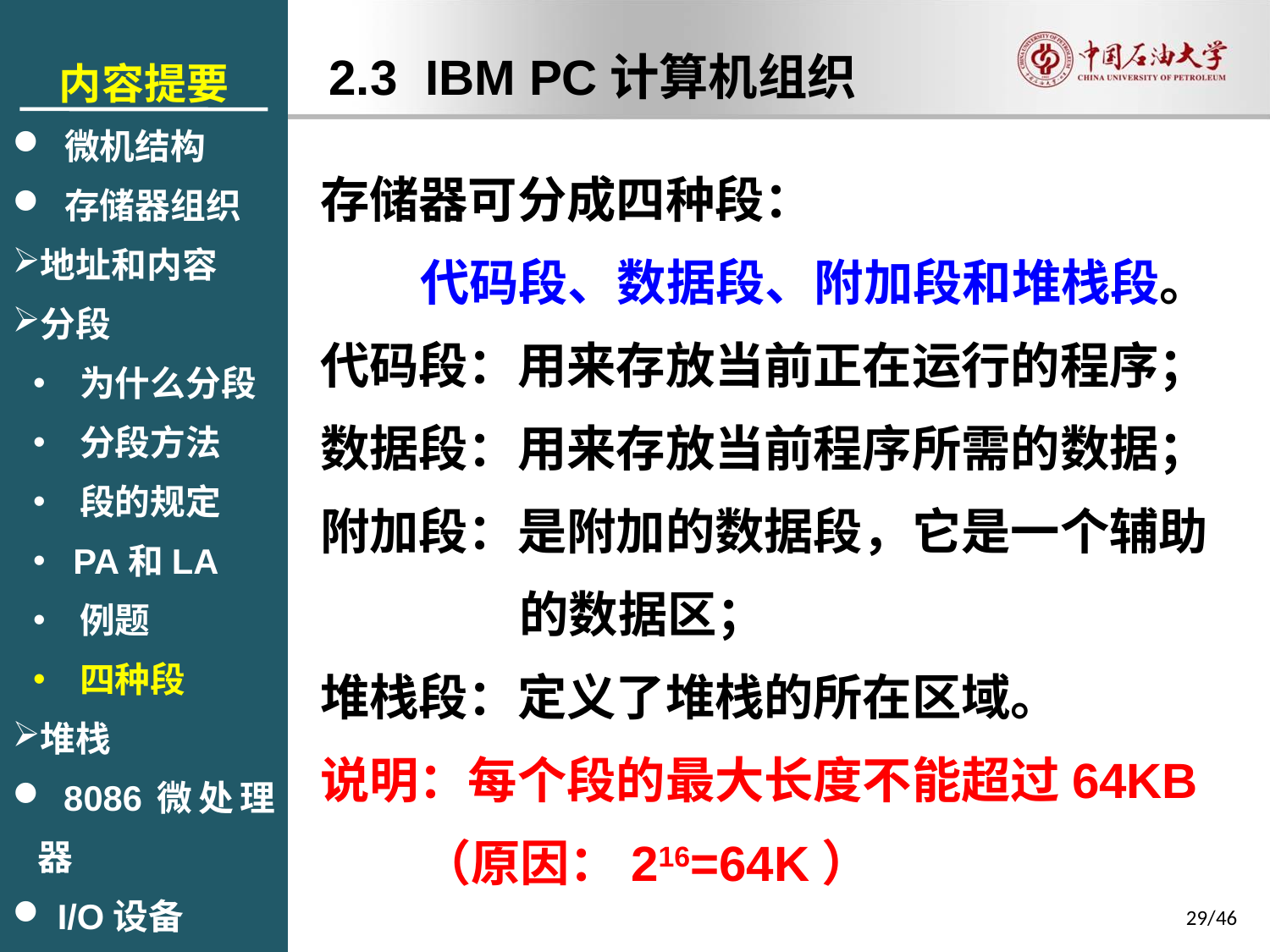

内容提要
 微机结构
 存储器组织
地址和内容
分段
 为什么分段
 分段方法
 段的规定
 PA和LA
 例题
 四种段
堆栈
 8086微处理器
 I/O设备
2.3  IBM PC计算机组织
存储器可分成四种段：
代码段、数据段、附加段和堆栈段。
代码段：用来存放当前正在运行的程序；
数据段：用来存放当前程序所需的数据；
附加段：是附加的数据段，它是一个辅助的数据区；
堆栈段：定义了堆栈的所在区域。
说明：每个段的最大长度不能超过64KB
        （原因：216=64K）
29/46